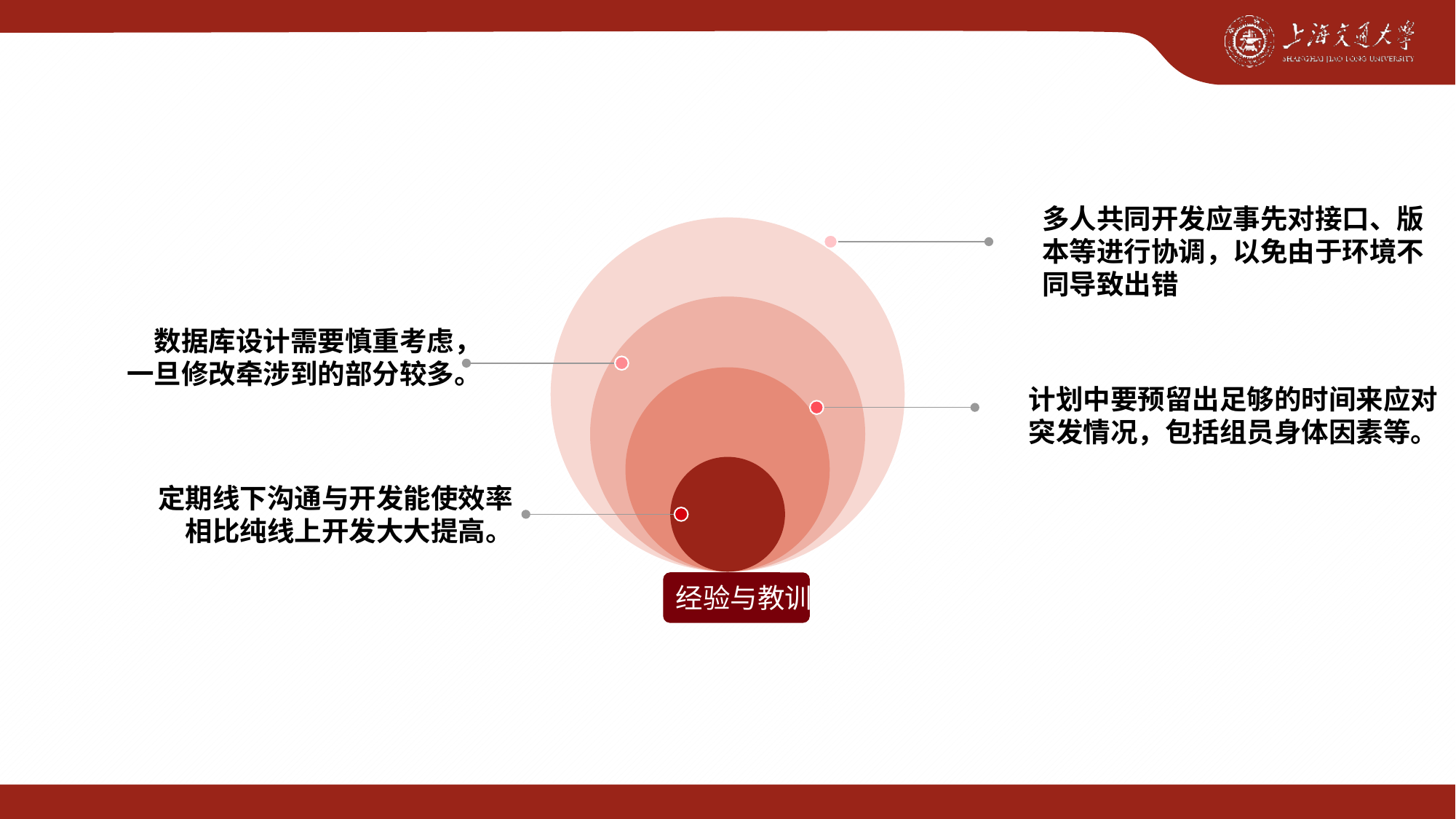

多人共同开发应事先对接口、版
本等进行协调，以免由于环境不
同导致出错

数据库设计需要慎重考虑，
一旦修改牵涉到的部分较多。

计划中要预留出足够的时间来应对
突发情况，包括组员身体因素等。

定期线下沟通与开发能使效率
相比纯线上开发大大提高。

经验与教训